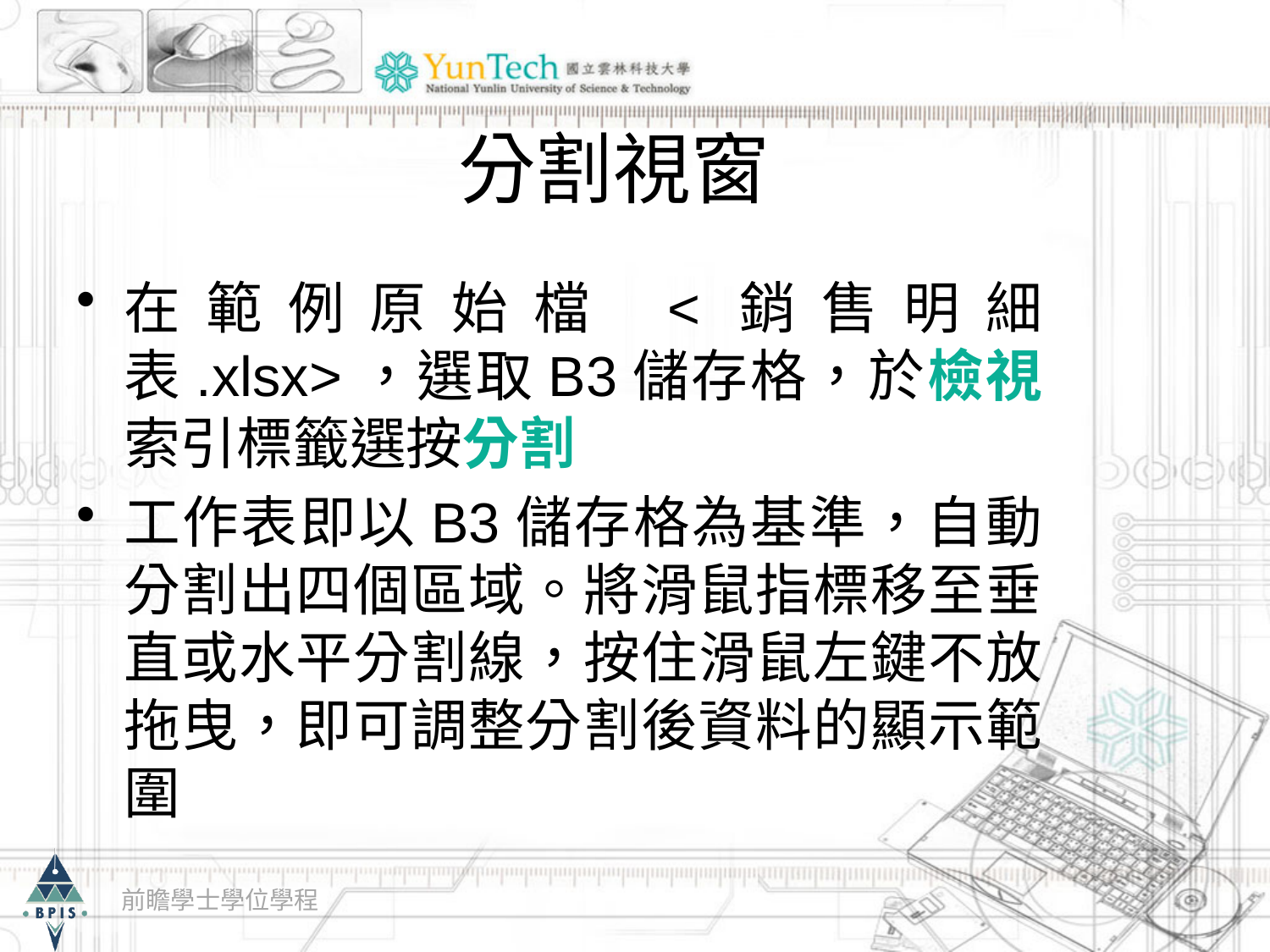

# 分割視窗
在範例原始檔 <銷售明細表.xlsx>，選取B3儲存格，於檢視索引標籤選按分割
工作表即以B3儲存格為基準，自動分割出四個區域。將滑鼠指標移至垂直或水平分割線，按住滑鼠左鍵不放拖曳，即可調整分割後資料的顯示範圍